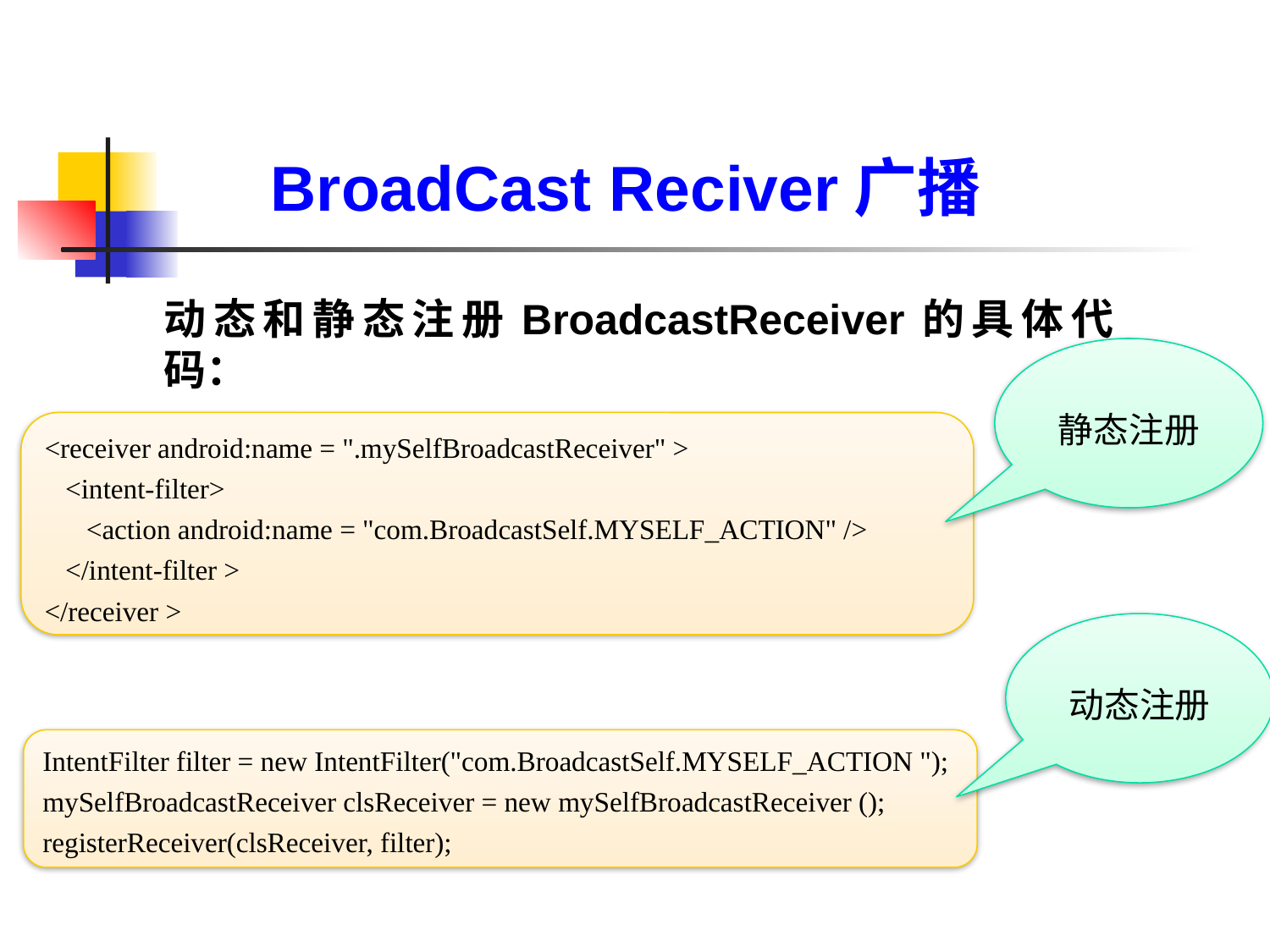

BroadCast Reciver广播
动态和静态注册BroadcastReceiver的具体代码：

静态注册
<receiver android:name = ".mySelfBroadcastReceiver" >
   <intent-filter>
      <action android:name = "com.BroadcastSelf.MYSELF_ACTION" />
   </intent-filter >
</receiver >

动态注册
IntentFilter filter = new IntentFilter("com.BroadcastSelf.MYSELF_ACTION ");
mySelfBroadcastReceiver clsReceiver = new mySelfBroadcastReceiver ();
registerReceiver(clsReceiver, filter);